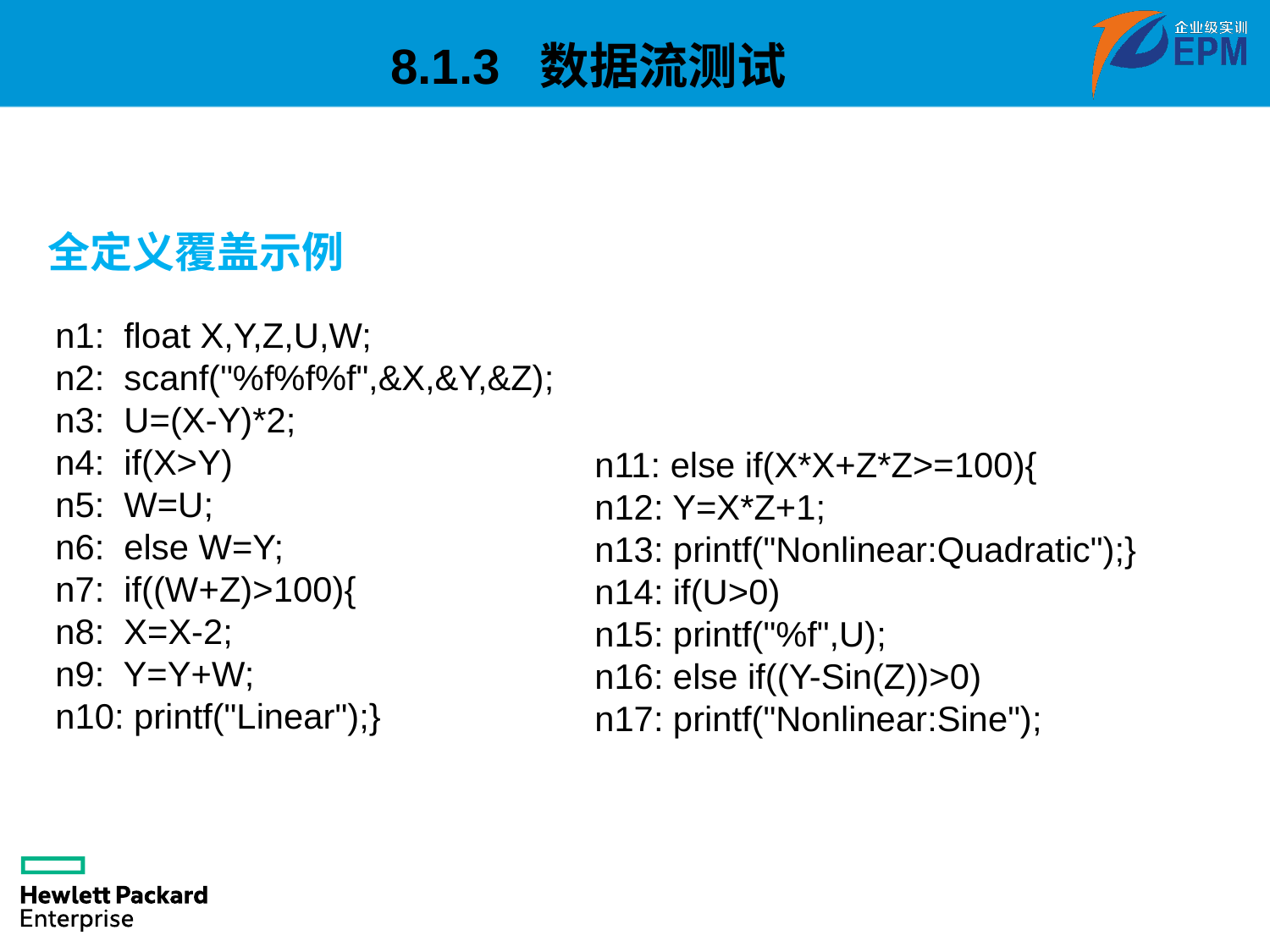

8.1.3  数据流测试
全定义覆盖示例
n1:  float X,Y,Z,U,W;
n2:  scanf("%f%f%f",&X,&Y,&Z);
n3:  U=(X-Y)*2;
n4:  if(X>Y)
n5:  W=U;
n6:  else W=Y;
n7:  if((W+Z)>100){
n8:  X=X-2;
n9:  Y=Y+W;
n10: printf("Linear");}
n11: else if(X*X+Z*Z>=100){
n12: Y=X*Z+1;
n13: printf("Nonlinear:Quadratic");}
n14: if(U>0)
n15: printf("%f",U);
n16: else if((Y-Sin(Z))>0)
n17: printf("Nonlinear:Sine");